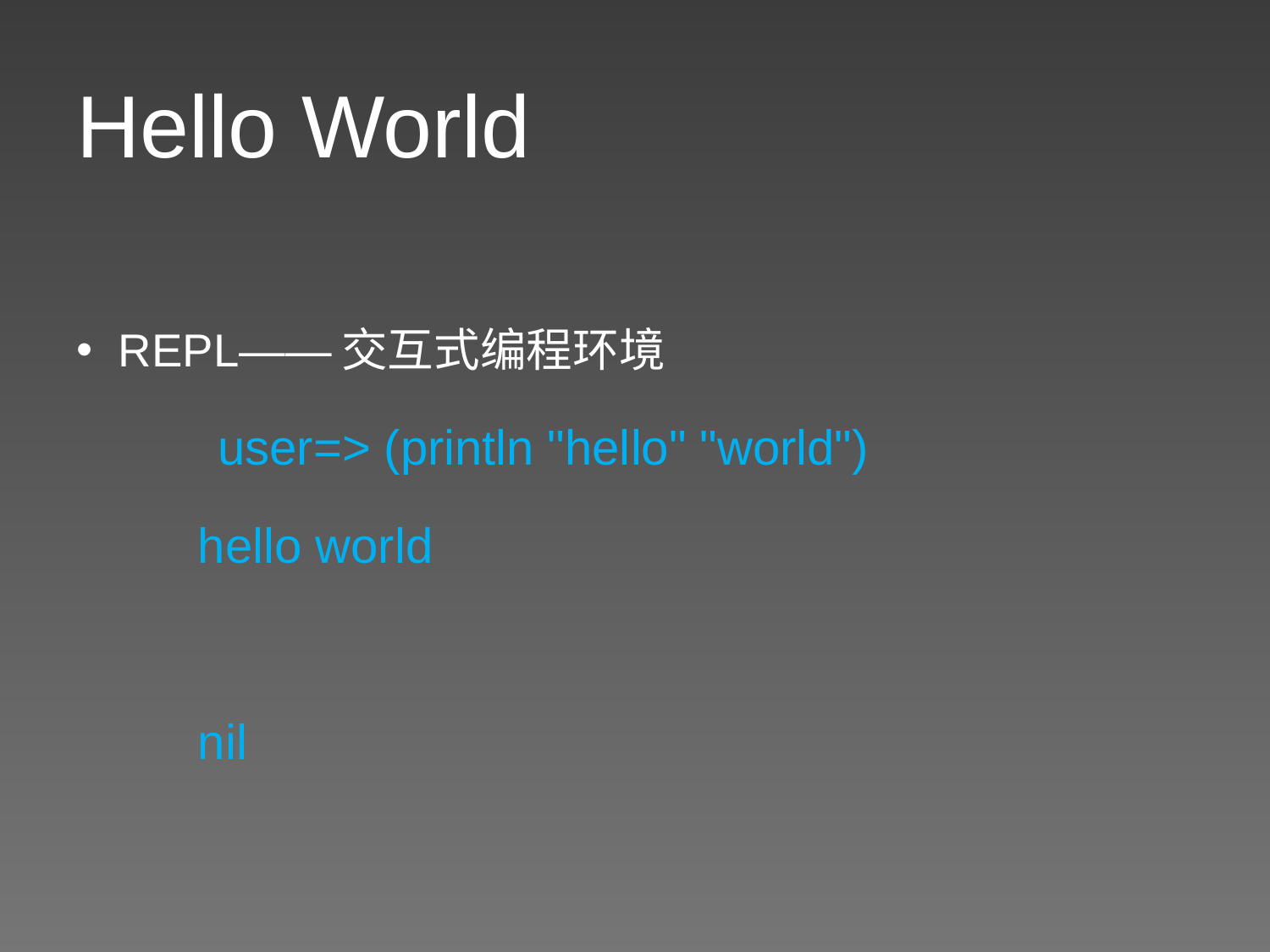

# Hello World

REPL——交互式编程环境
           user=> (println "hello" "world")
         hello world

         nil